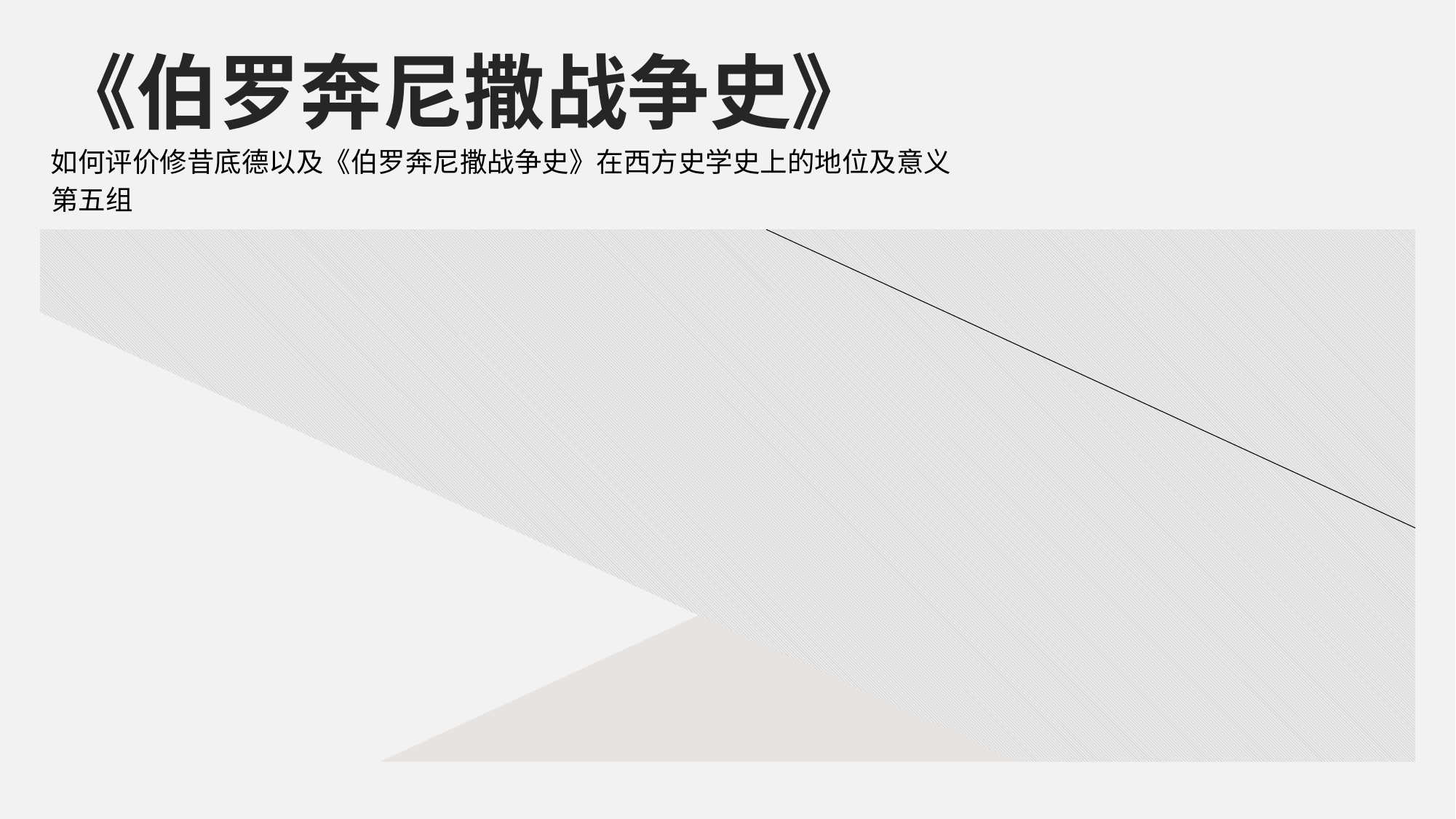

《伯罗奔尼撒战争史》
如何评价修昔底德以及《伯罗奔尼撒战争史》在西方史学史上的地位及意义
第五组